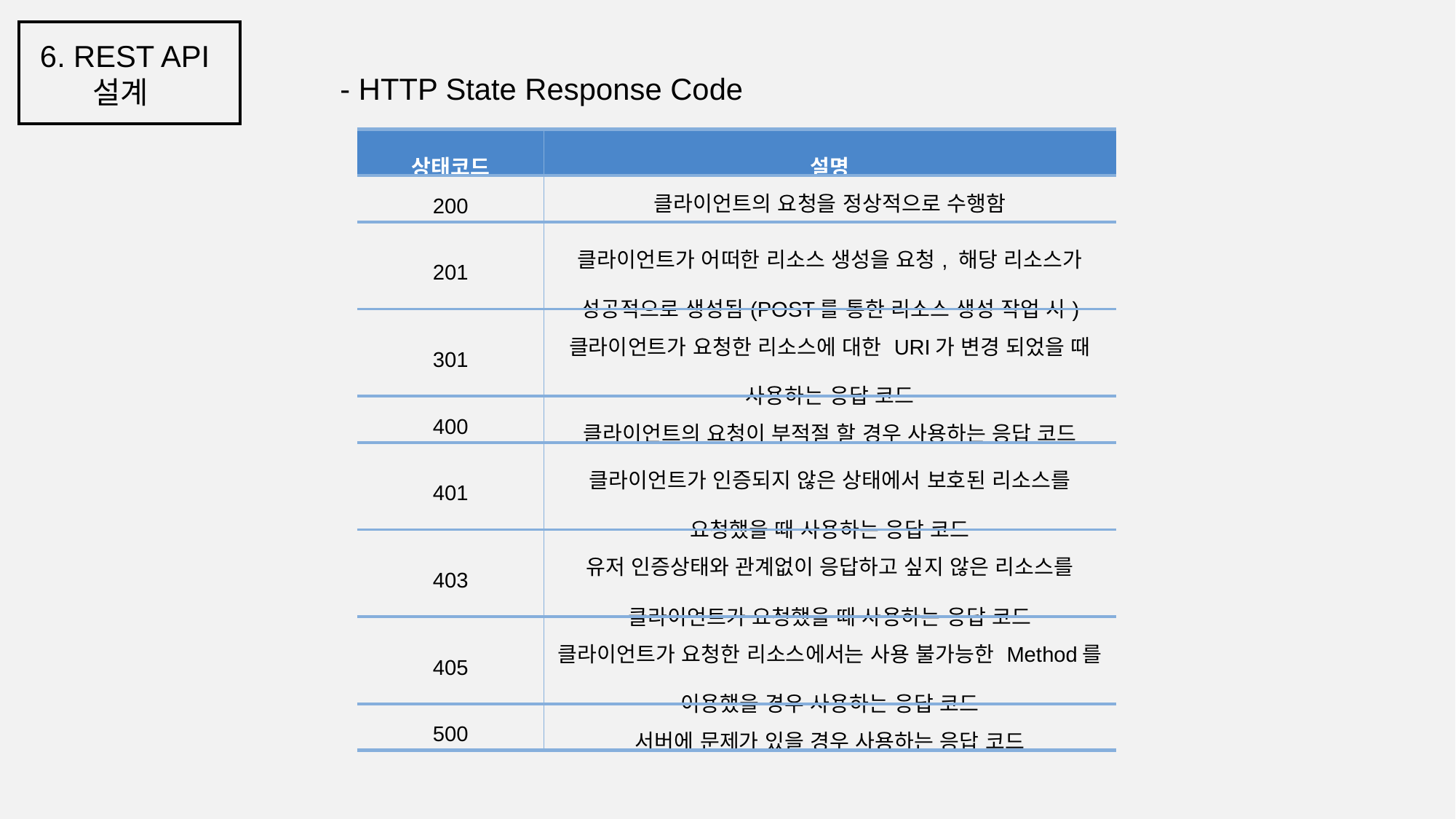

6. REST API
설계
- HTTP State Response Code
| 상태코드 | 설명 |
| --- | --- |
| 200 | 클라이언트의 요청을 정상적으로 수행함 |
| 201 | 클라이언트가 어떠한 리소스 생성을 요청, 해당 리소스가 성공적으로 생성됨(POST를 통한 리소스 생성 작업 시) |
| 301 | 클라이언트가 요청한 리소스에 대한 URI가 변경 되었을 때 사용하는 응답 코드 |
| 400 | 클라이언트의 요청이 부적절 할 경우 사용하는 응답 코드 |
| 401 | 클라이언트가 인증되지 않은 상태에서 보호된 리소스를 요청했을 때 사용하는 응답 코드 |
| 403 | 유저 인증상태와 관계없이 응답하고 싶지 않은 리소스를 클라이언트가 요청했을 때 사용하는 응답 코드 |
| 405 | 클라이언트가 요청한 리소스에서는 사용 불가능한 Method를 이용했을 경우 사용하는 응답 코드 |
| 500 | 서버에 문제가 있을 경우 사용하는 응답 코드 |